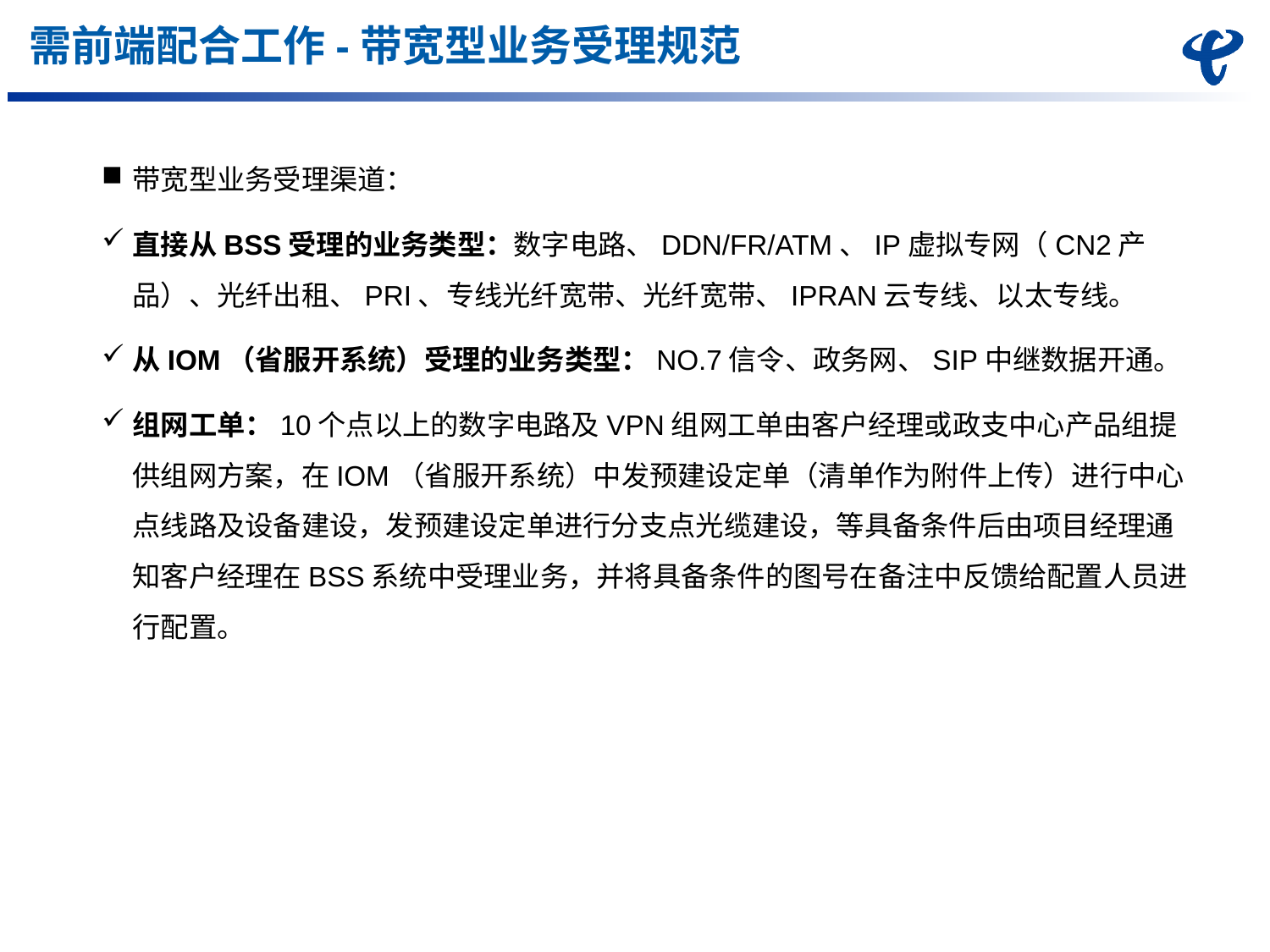

# 需前端配合工作-带宽型业务受理规范
带宽型业务受理渠道：
直接从BSS受理的业务类型：数字电路、DDN/FR/ATM、IP虚拟专网（CN2产品）、光纤出租、PRI、专线光纤宽带、光纤宽带、IPRAN云专线、以太专线。
从IOM（省服开系统）受理的业务类型：NO.7信令、政务网、SIP中继数据开通。
组网工单：10个点以上的数字电路及VPN组网工单由客户经理或政支中心产品组提供组网方案，在IOM（省服开系统）中发预建设定单（清单作为附件上传）进行中心点线路及设备建设，发预建设定单进行分支点光缆建设，等具备条件后由项目经理通知客户经理在BSS系统中受理业务，并将具备条件的图号在备注中反馈给配置人员进行配置。